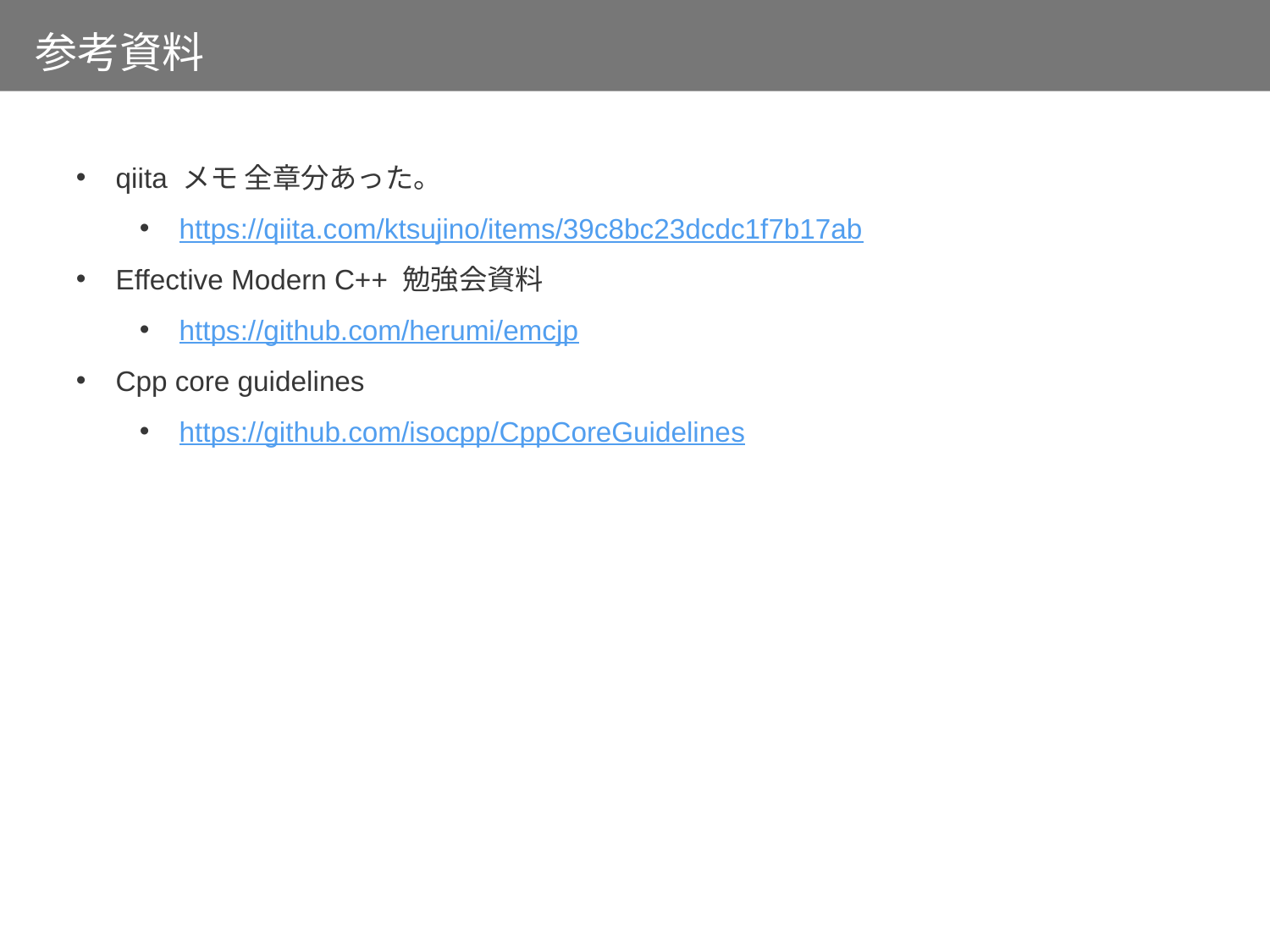

# 参考資料
qiita メモ 全章分あった。
https://qiita.com/ktsujino/items/39c8bc23dcdc1f7b17ab
Effective Modern C++ 勉強会資料
https://github.com/herumi/emcjp
Cpp core guidelines
https://github.com/isocpp/CppCoreGuidelines